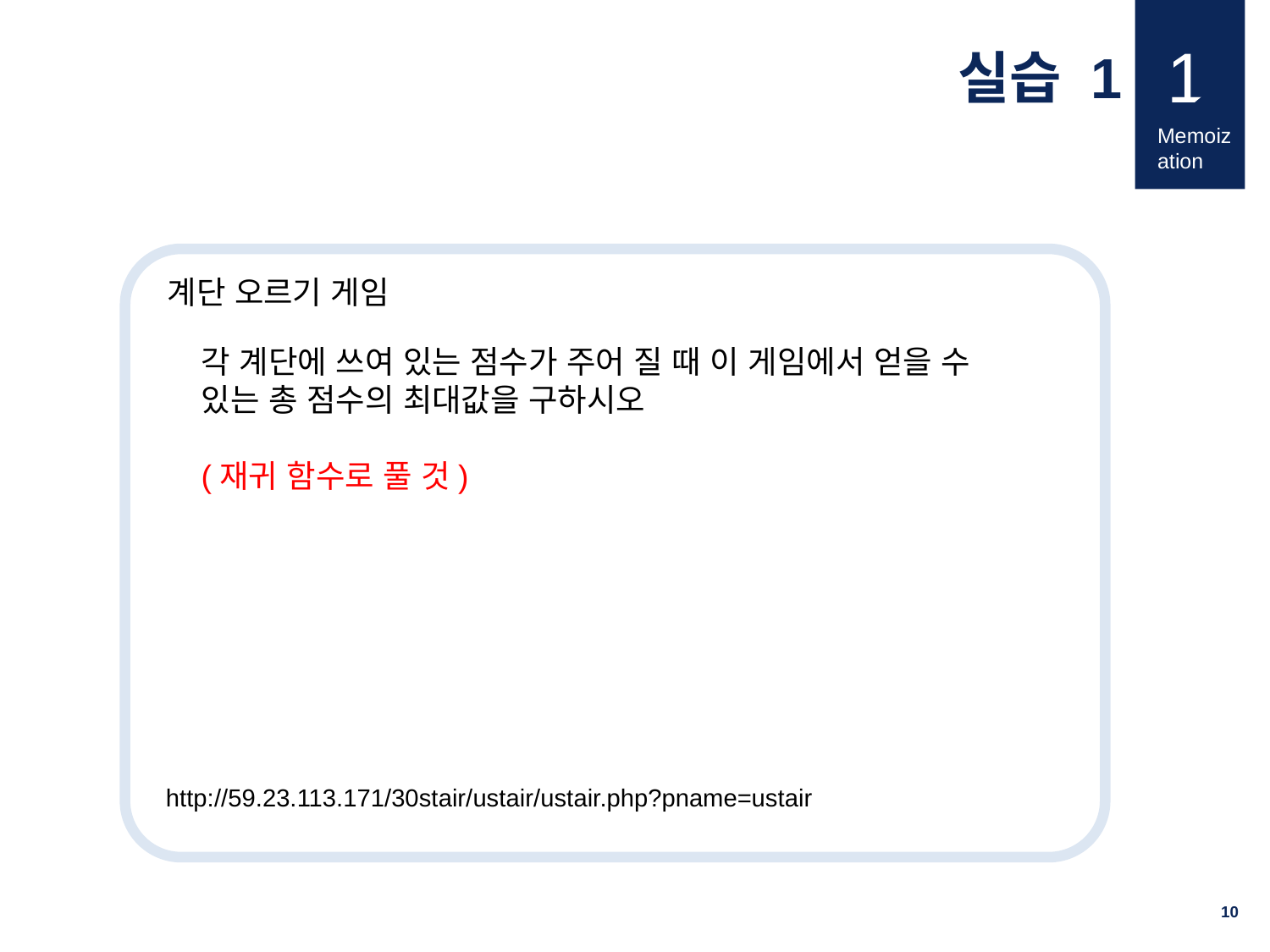

1

실습 1
Memoization

계단 오르기 게임
각 계단에 쓰여 있는 점수가 주어 질 때 이 게임에서 얻을 수
있는 총 점수의 최대값을 구하시오

(재귀 함수로 풀 것)
http://59.23.113.171/30stair/ustair/ustair.php?pname=ustair
10